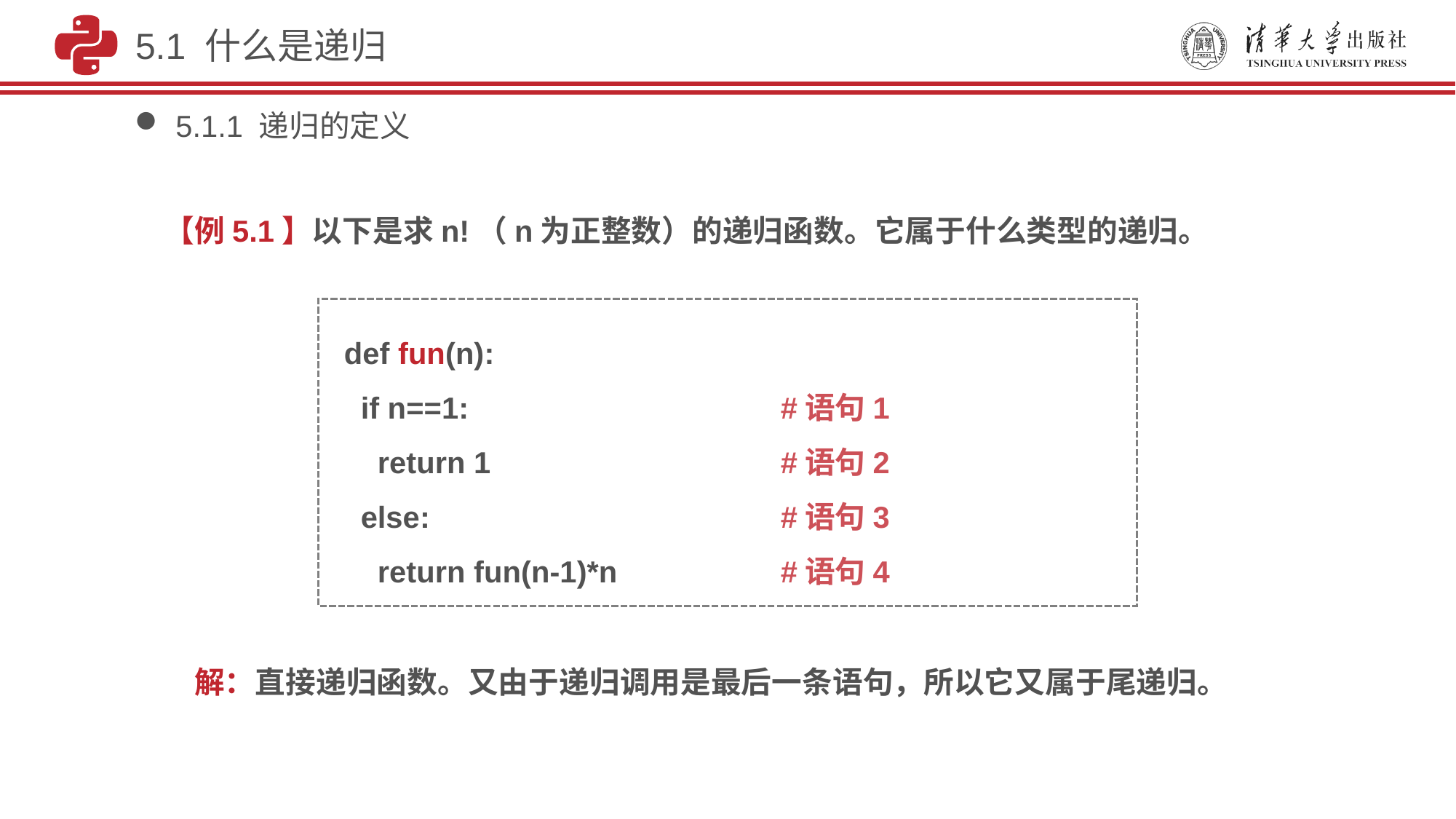

5.1 什么是递归
5.1.1 递归的定义
【例5.1】以下是求n!（n为正整数）的递归函数。它属于什么类型的递归。
def fun(n):
  if n==1:			#语句1
    return 1			#语句2
  else:				#语句3
    return fun(n-1)*n		#语句4
       解：直接递归函数。又由于递归调用是最后一条语句，所以它又属于尾递归。